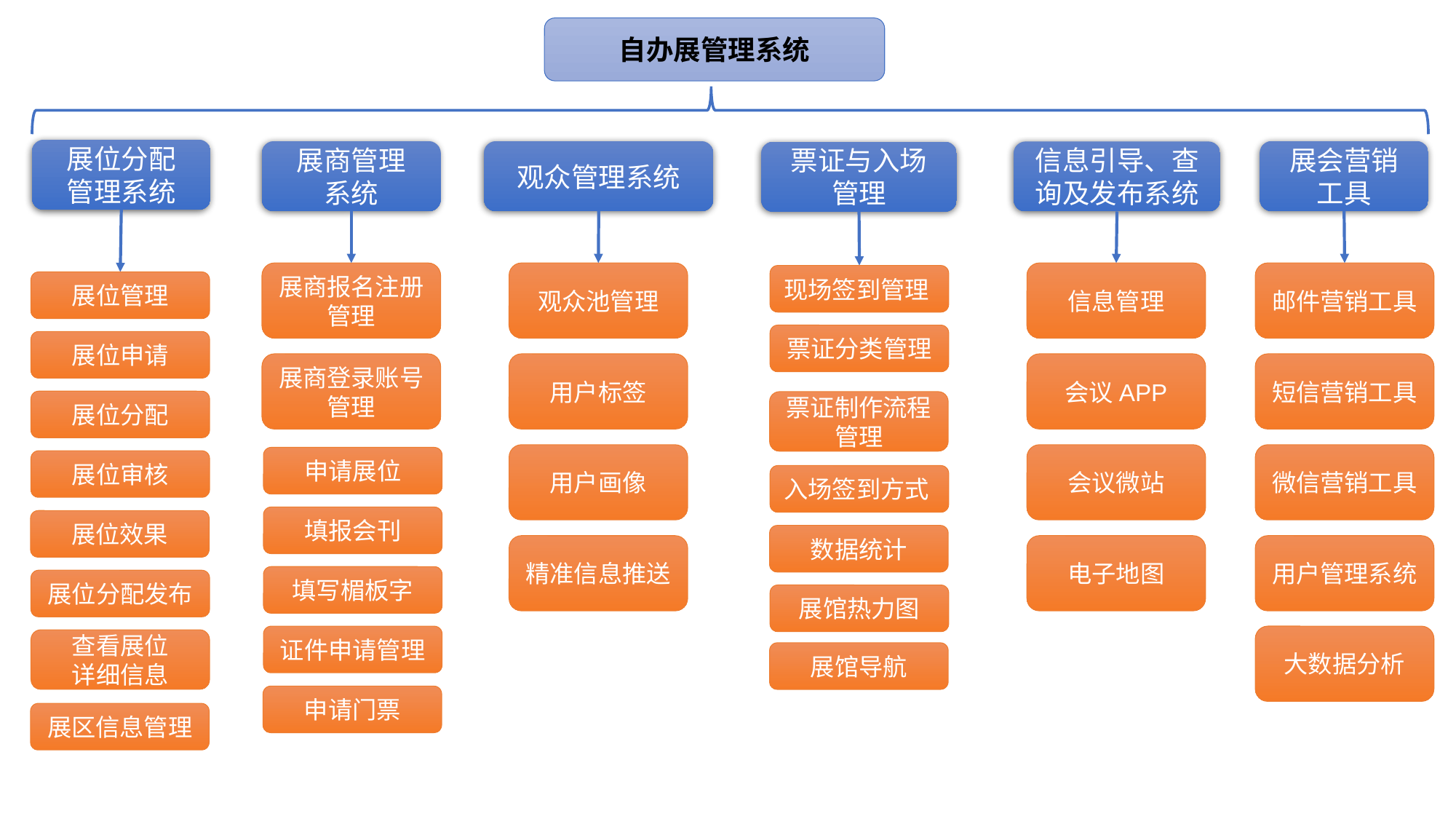

自办展管理系统
展位分配
管理系统
展会营销
工具
展商管理
系统
观众管理系统
信息引导、查询及发布系统
票证与入场
管理
展商报名注册管理
观众池管理
信息管理
邮件营销工具
现场签到管理
展位管理
票证分类管理
展位申请
展商登录账号管理
用户标签
会议APP
短信营销工具
展位分配
票证制作流程管理
用户画像
会议微站
微信营销工具
申请展位
展位审核
入场签到方式
填报会刊
展位效果
数据统计
精准信息推送
电子地图
用户管理系统
填写楣板字
展位分配发布
展馆热力图
证件申请管理
大数据分析
查看展位
详细信息
展馆导航
申请门票
展区信息管理